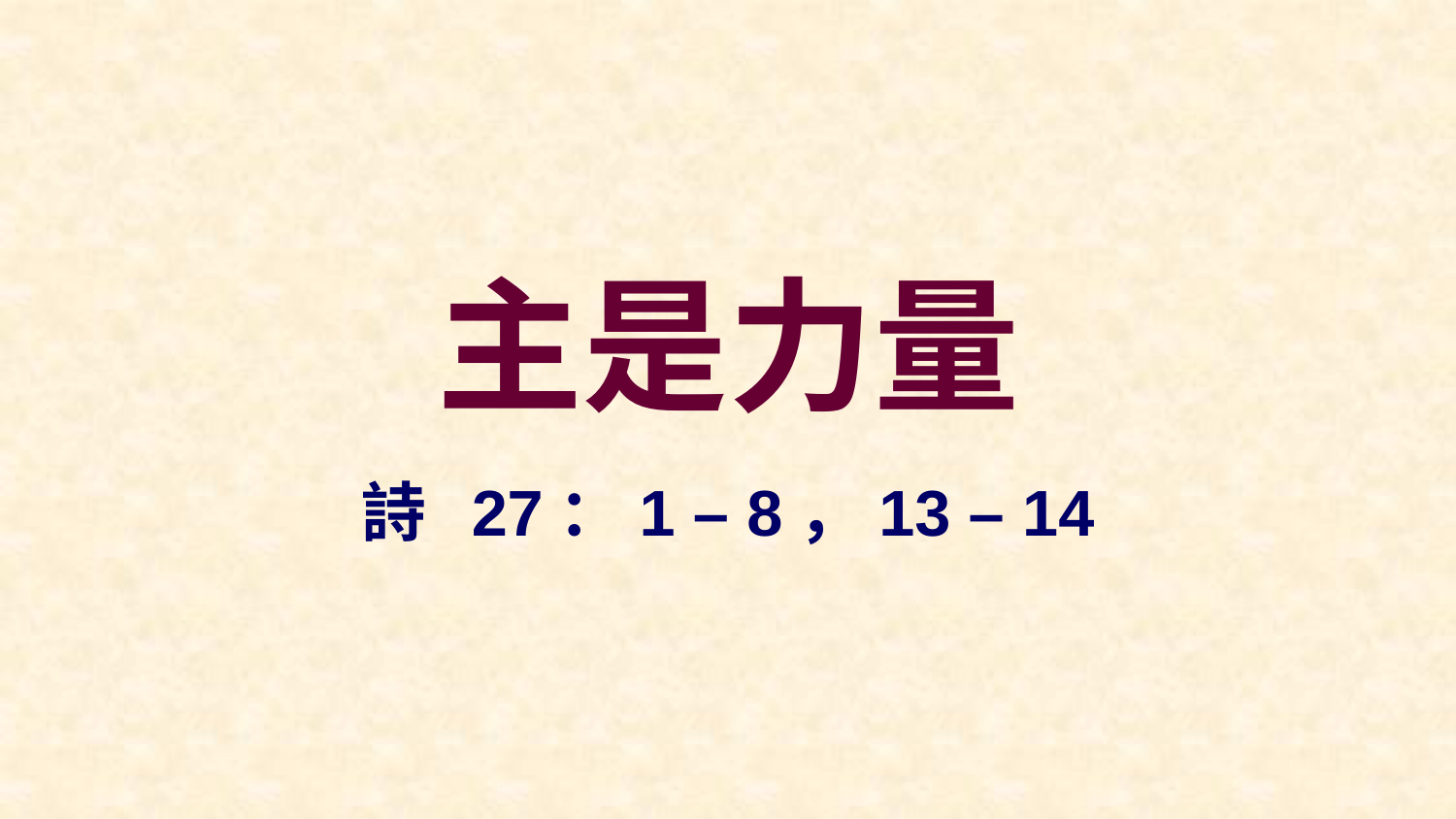

# 主是力量
詩  27：1 – 8，13 – 14